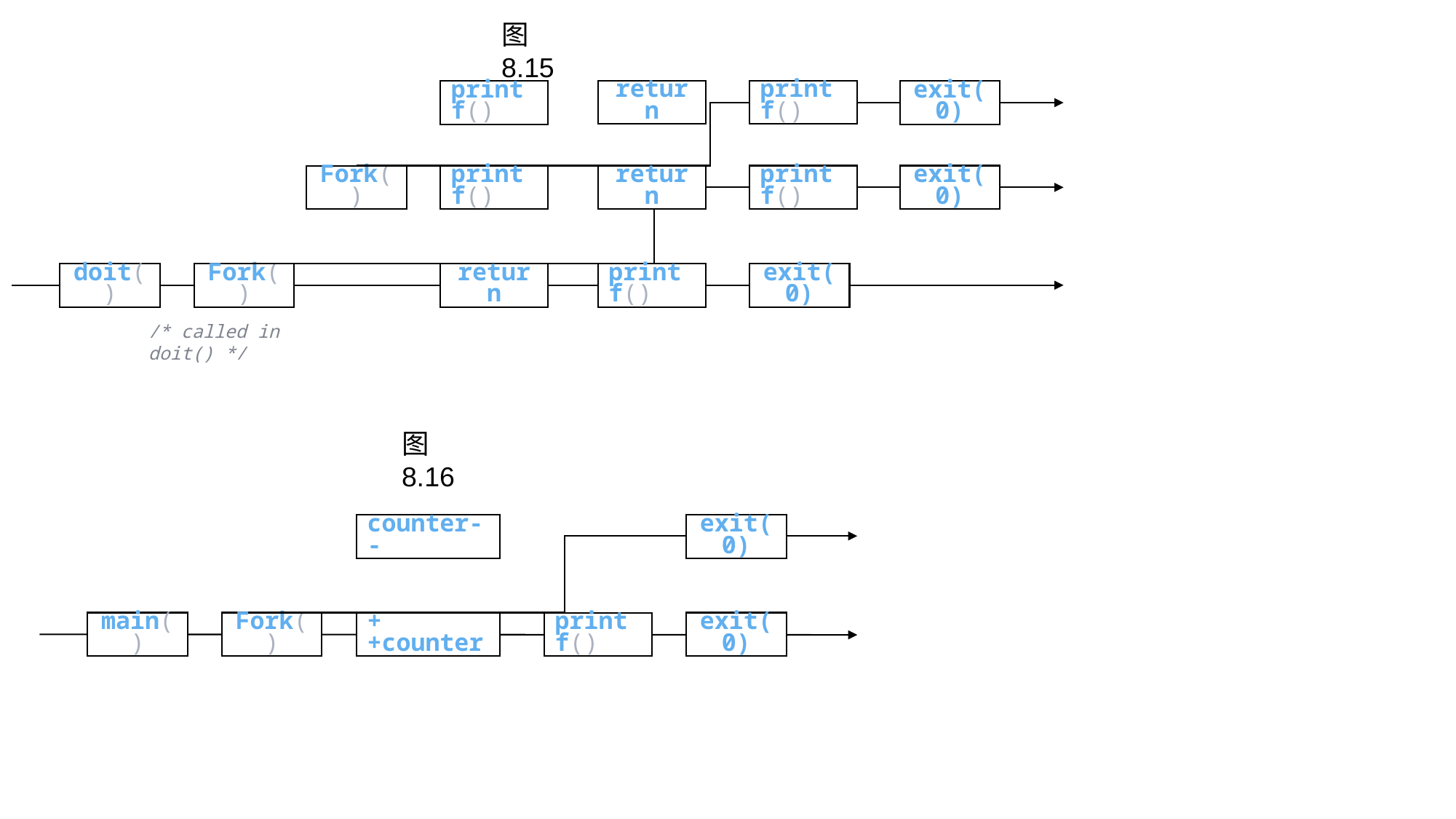

图 8.15
return
printf()
exit(0)
printf()
return
printf()
exit(0)
printf()
Fork()
exit(0)
return
printf()
Fork()
/* called in doit() */
doit()
图 8.16
exit(0)
counter--
exit(0)
Fork()
printf()
main()
++counter